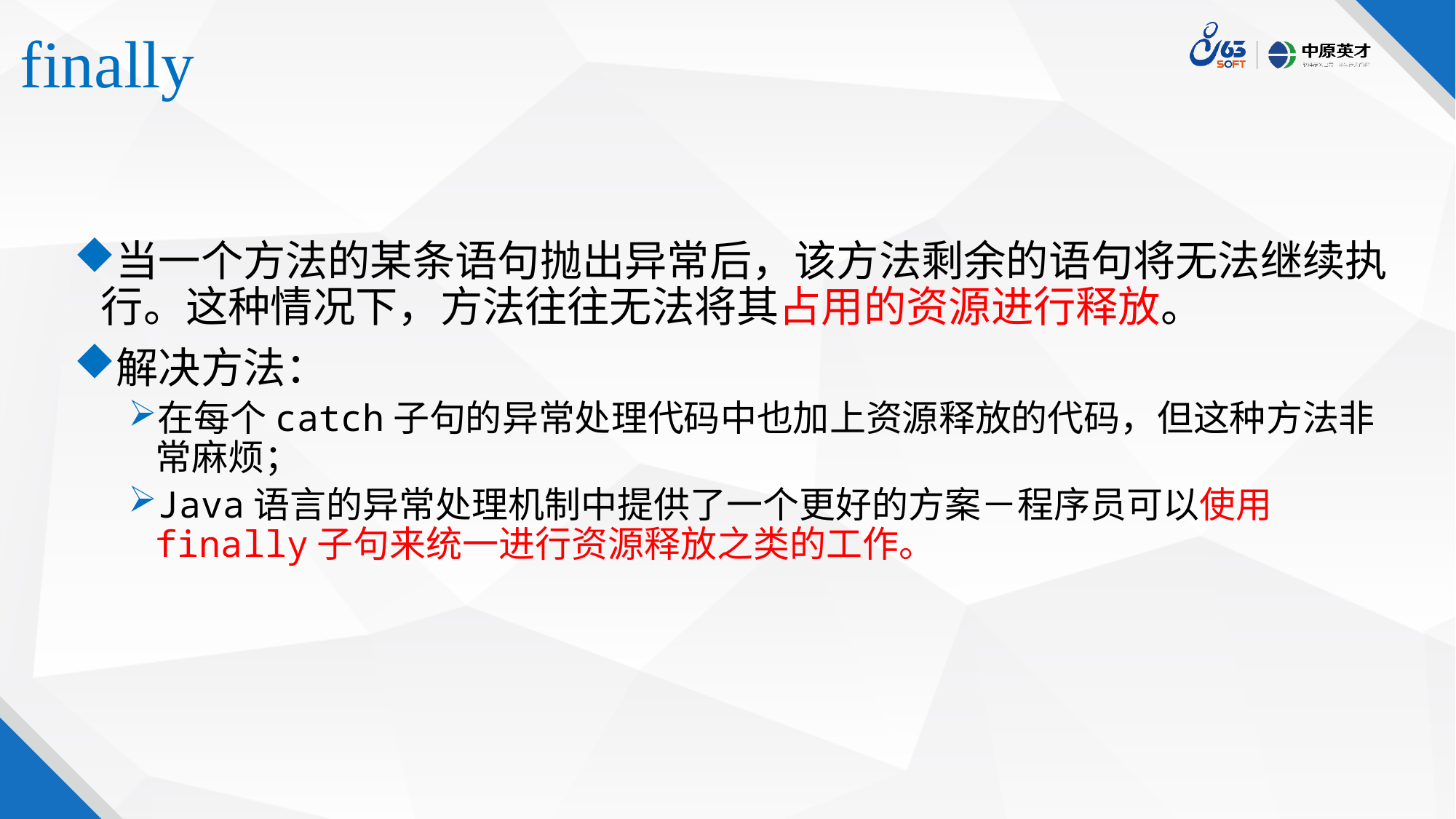

# finally
当一个方法的某条语句抛出异常后，该方法剩余的语句将无法继续执行。这种情况下，方法往往无法将其占用的资源进行释放。
解决方法：
在每个catch子句的异常处理代码中也加上资源释放的代码，但这种方法非常麻烦；
Java语言的异常处理机制中提供了一个更好的方案－程序员可以使用finally子句来统一进行资源释放之类的工作。